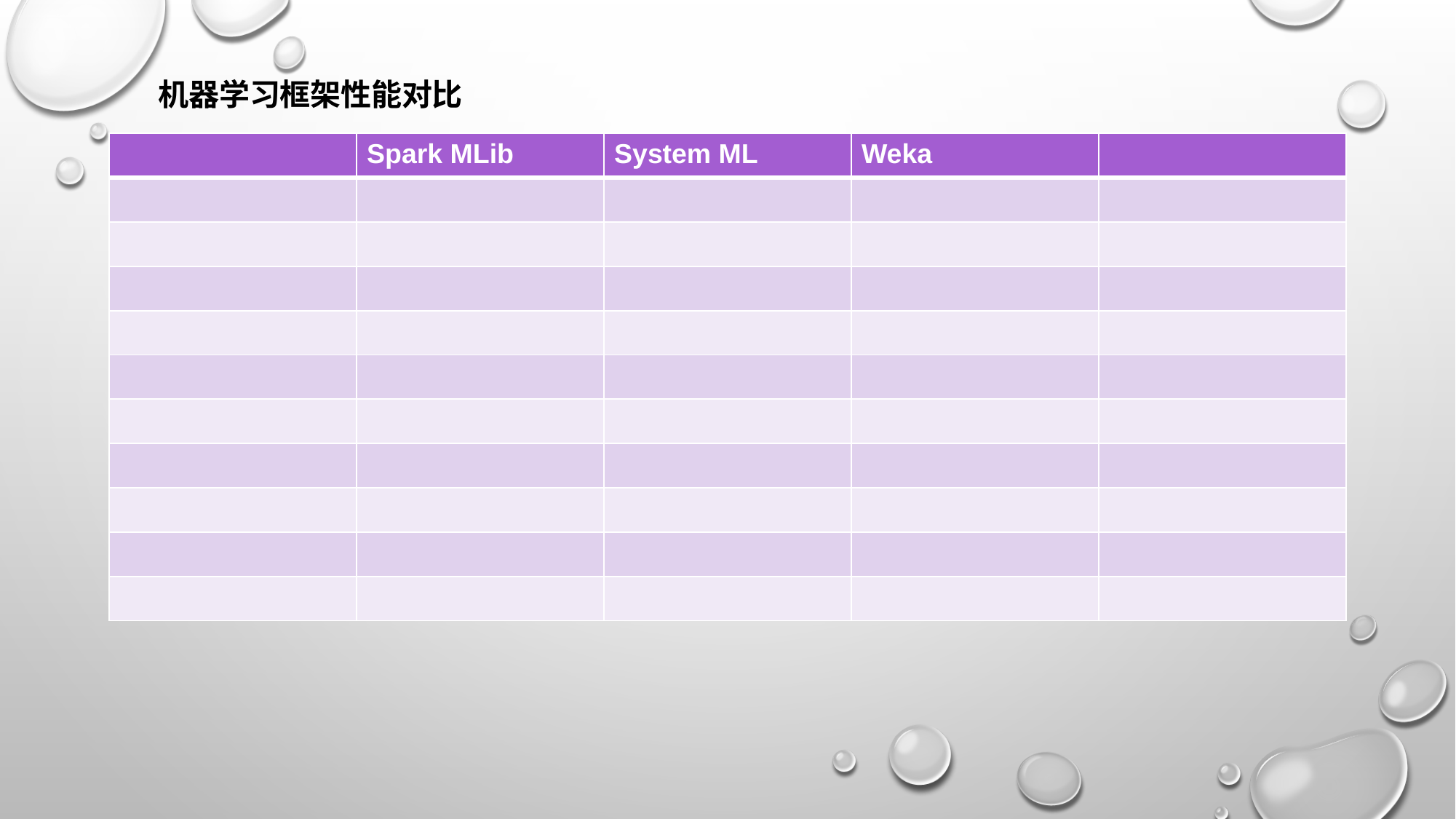

# 机器学习框架性能对比
|  | Spark MLib | System ML | Weka |  |
| --- | --- | --- | --- | --- |
|  |  |  |  |  |
|  |  |  |  |  |
|  |  |  |  |  |
|  |  |  |  |  |
|  |  |  |  |  |
|  |  |  |  |  |
|  |  |  |  |  |
|  |  |  |  |  |
|  |  |  |  |  |
|  |  |  |  |  |